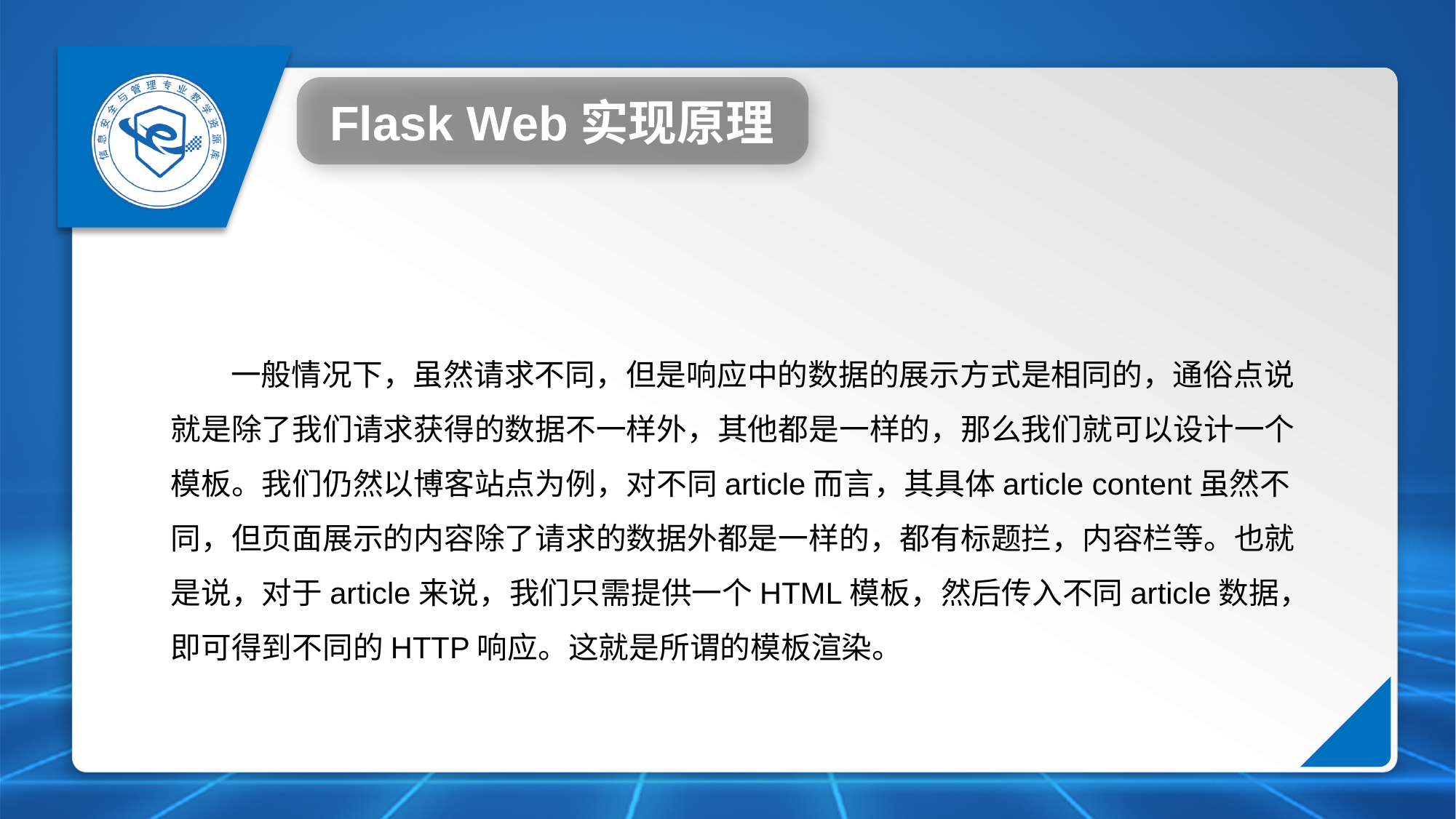

Flask Web实现原理
一般情况下，虽然请求不同，但是响应中的数据的展示方式是相同的，通俗点说就是除了我们请求获得的数据不一样外，其他都是一样的，那么我们就可以设计一个模板。我们仍然以博客站点为例，对不同article而言，其具体article content虽然不同，但页面展示的内容除了请求的数据外都是一样的，都有标题拦，内容栏等。也就是说，对于article来说，我们只需提供一个HTML模板，然后传入不同article数据，即可得到不同的HTTP响应。这就是所谓的模板渲染。